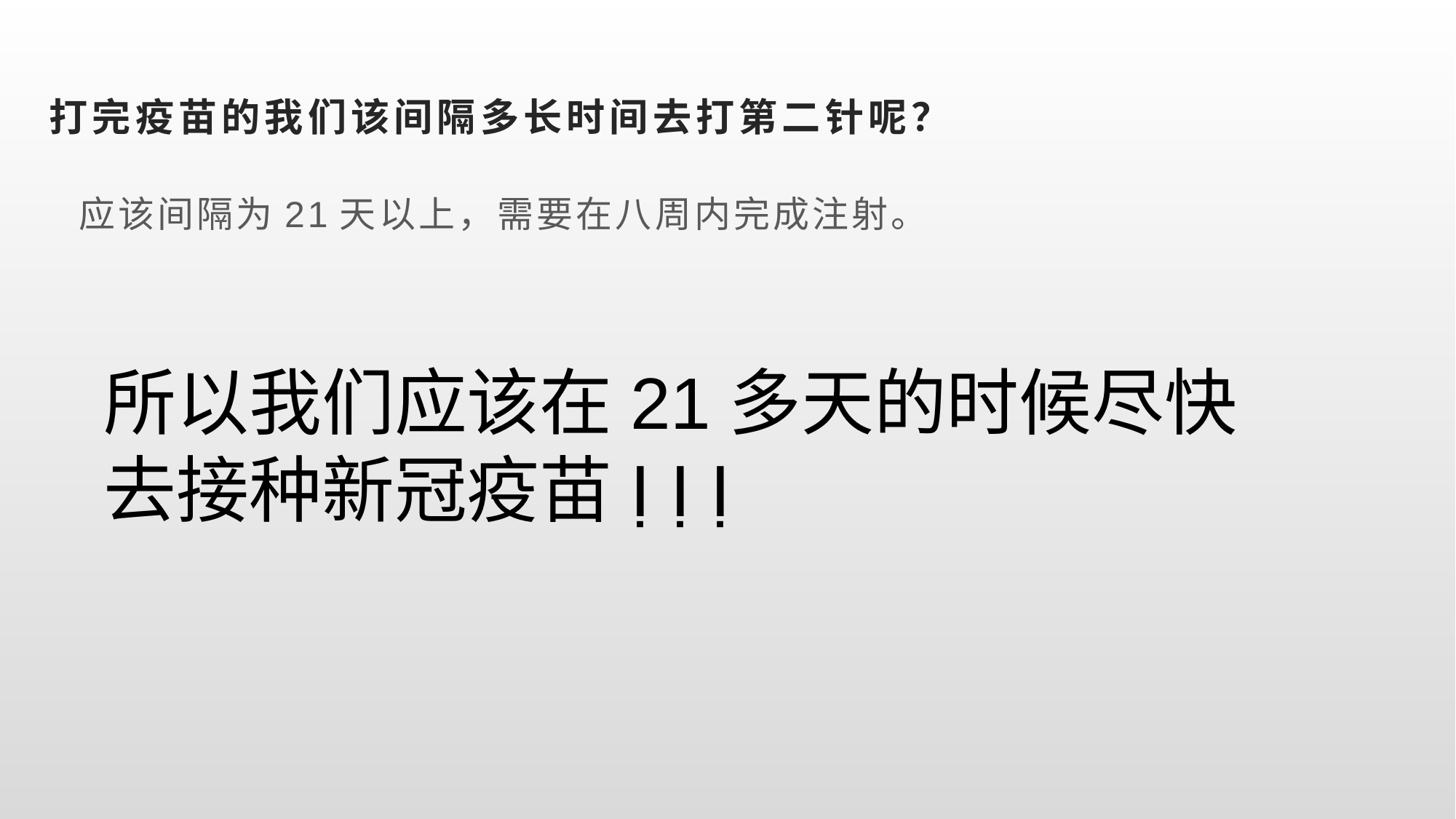

# 打完疫苗的我们该间隔多长时间去打第二针呢？
应该间隔为21天以上，需要在八周内完成注射。
所以我们应该在21多天的时候尽快去接种新冠疫苗Ị Ị Ị